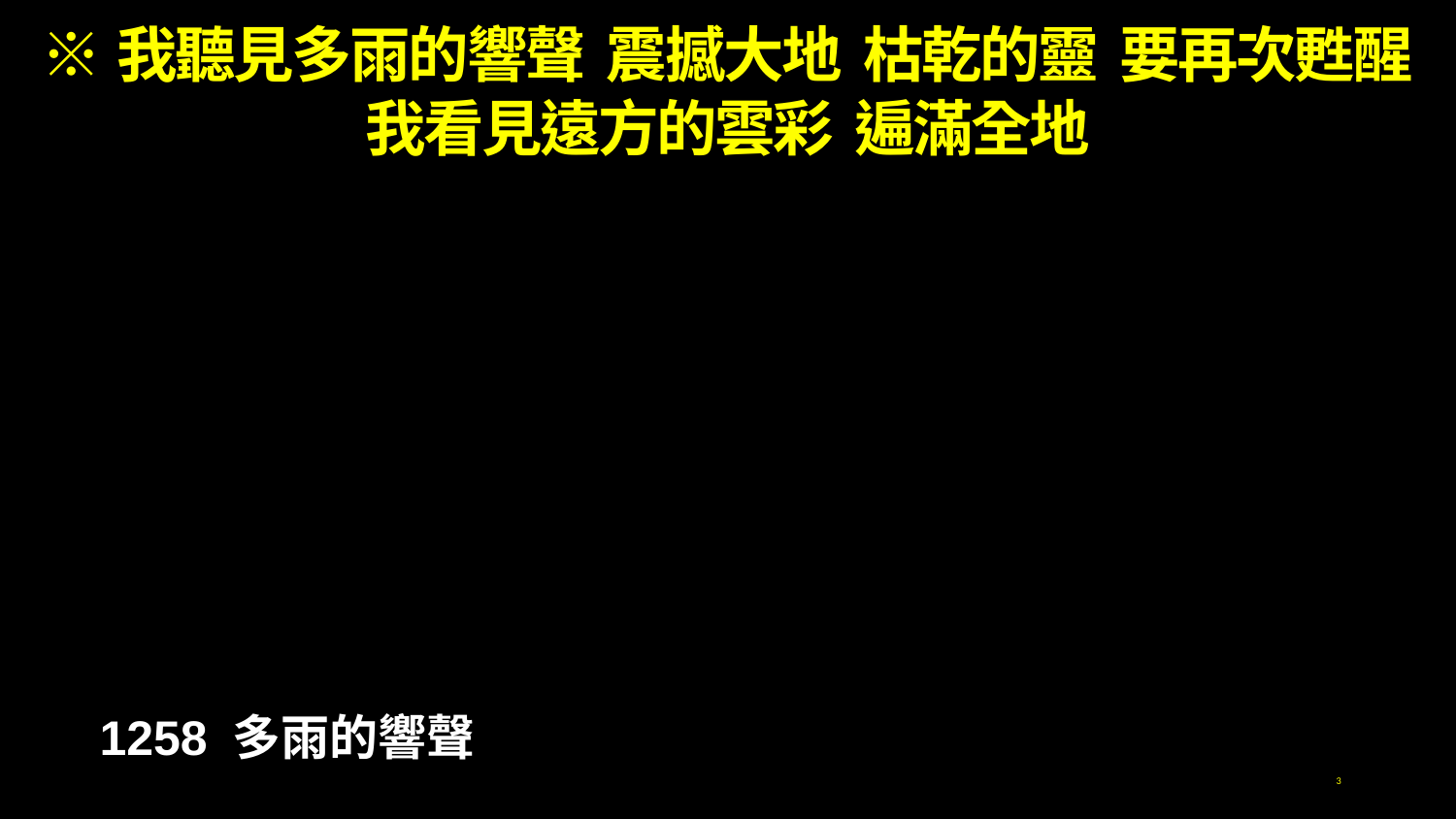

※我聽見多雨的響聲  震撼大地  枯乾的靈  要再次甦醒
我看見遠方的雲彩  遍滿全地
1258 多雨的響聲
3